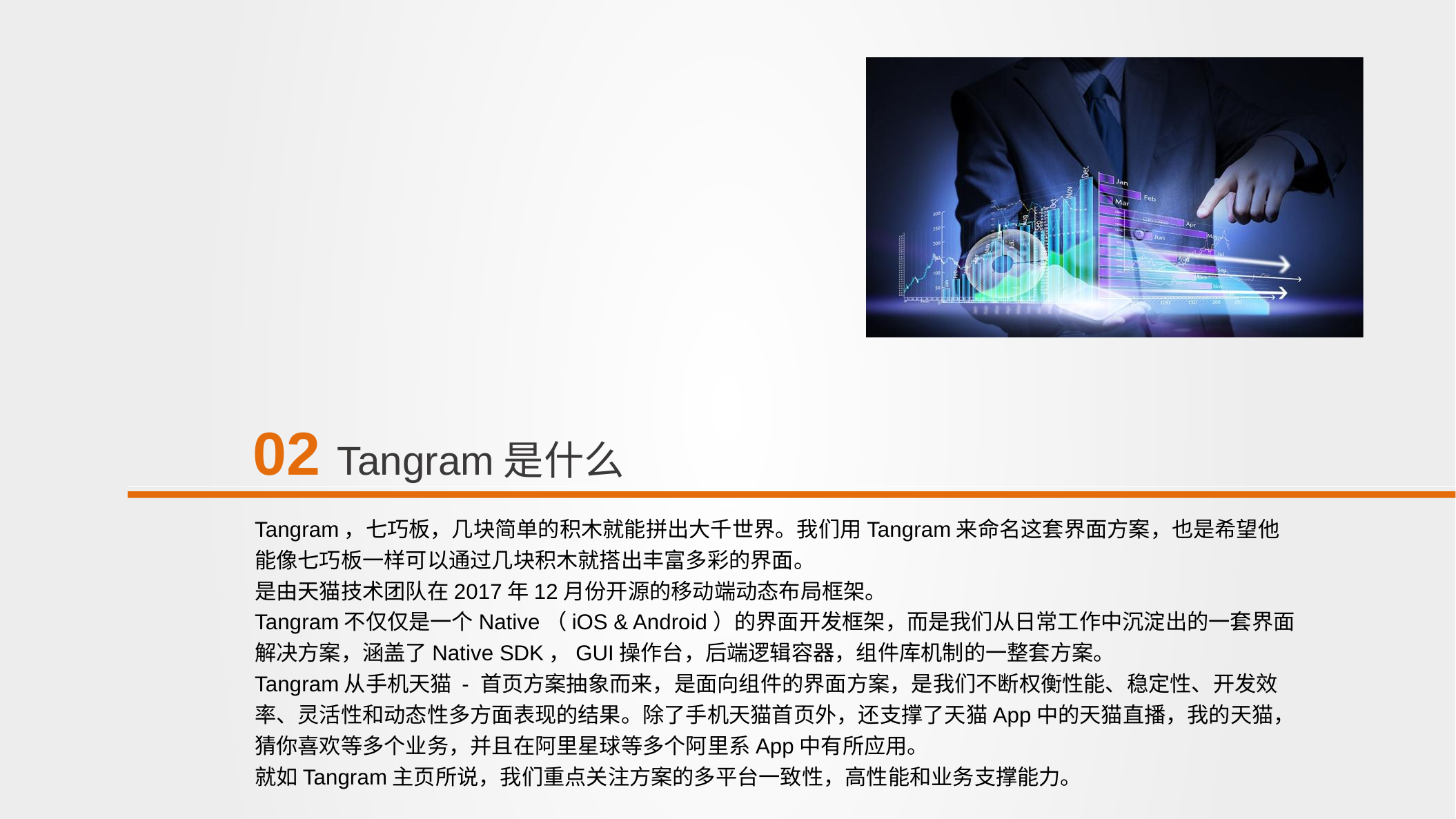

02 Tangram是什么

Tangram，七巧板，几块简单的积木就能拼出大千世界。我们用Tangram来命名这套界面方案，也是希望他能像七巧板一样可以通过几块积木就搭出丰富多彩的界面。
是由天猫技术团队在2017年12月份开源的移动端动态布局框架。
Tangram不仅仅是一个Native（iOS & Android）的界面开发框架，而是我们从日常工作中沉淀出的一套界面解决方案，涵盖了Native SDK，GUI操作台，后端逻辑容器，组件库机制的一整套方案。
Tangram从手机天猫 - 首页方案抽象而来，是面向组件的界面方案，是我们不断权衡性能、稳定性、开发效率、灵活性和动态性多方面表现的结果。除了手机天猫首页外，还支撑了天猫App中的天猫直播，我的天猫，猜你喜欢等多个业务，并且在阿里星球等多个阿里系App中有所应用。
就如Tangram主页所说，我们重点关注方案的多平台一致性，高性能和业务支撑能力。